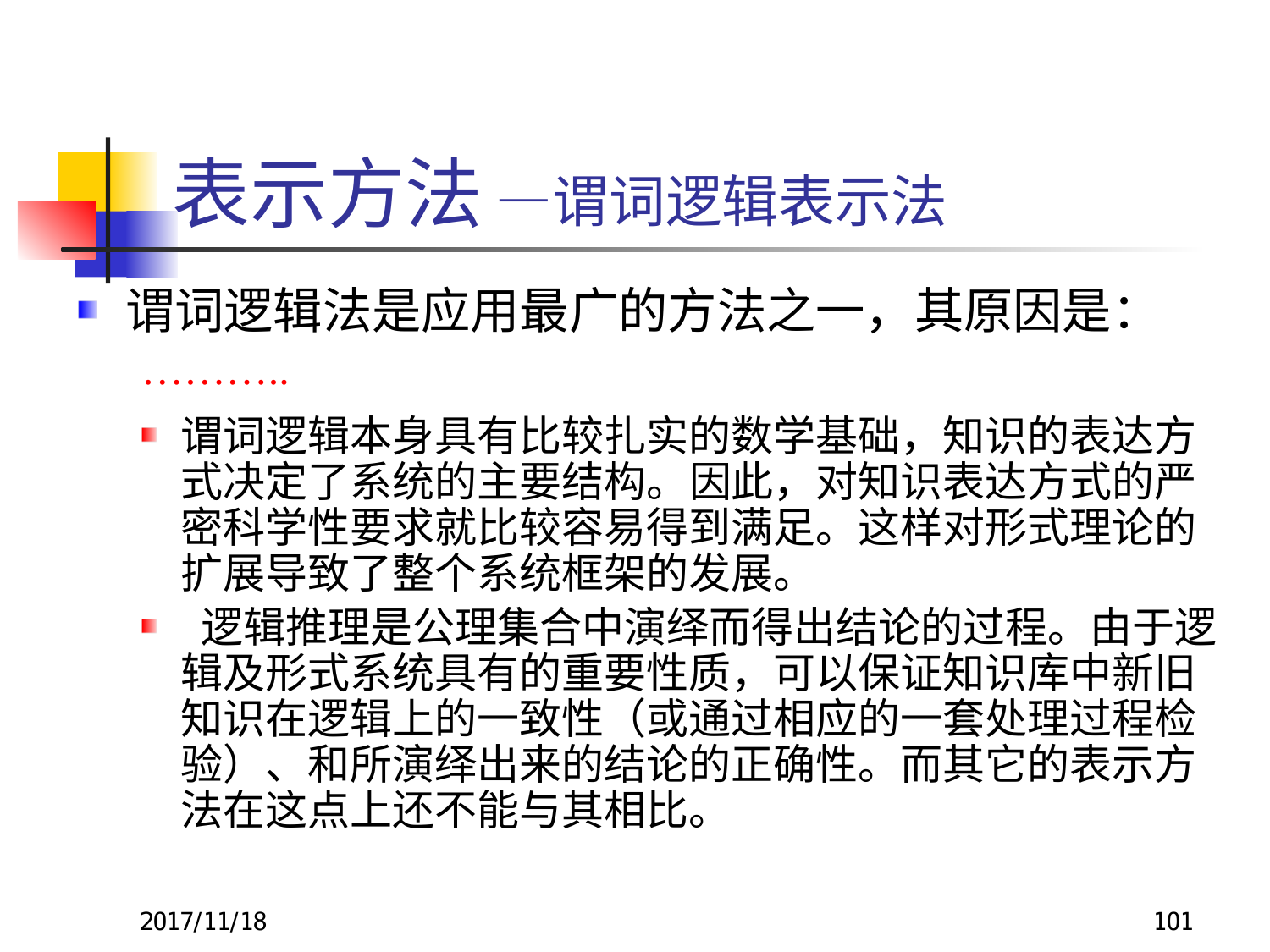

# 表示方法 —谓词逻辑表示法
谓词逻辑法是应用最广的方法之一，其原因是：
………..
谓词逻辑本身具有比较扎实的数学基础，知识的表达方式决定了系统的主要结构。因此，对知识表达方式的严密科学性要求就比较容易得到满足。这样对形式理论的扩展导致了整个系统框架的发展。
 逻辑推理是公理集合中演绎而得出结论的过程。由于逻辑及形式系统具有的重要性质，可以保证知识库中新旧知识在逻辑上的一致性（或通过相应的一套处理过程检验）、和所演绎出来的结论的正确性。而其它的表示方法在这点上还不能与其相比。
2017/11/18
101